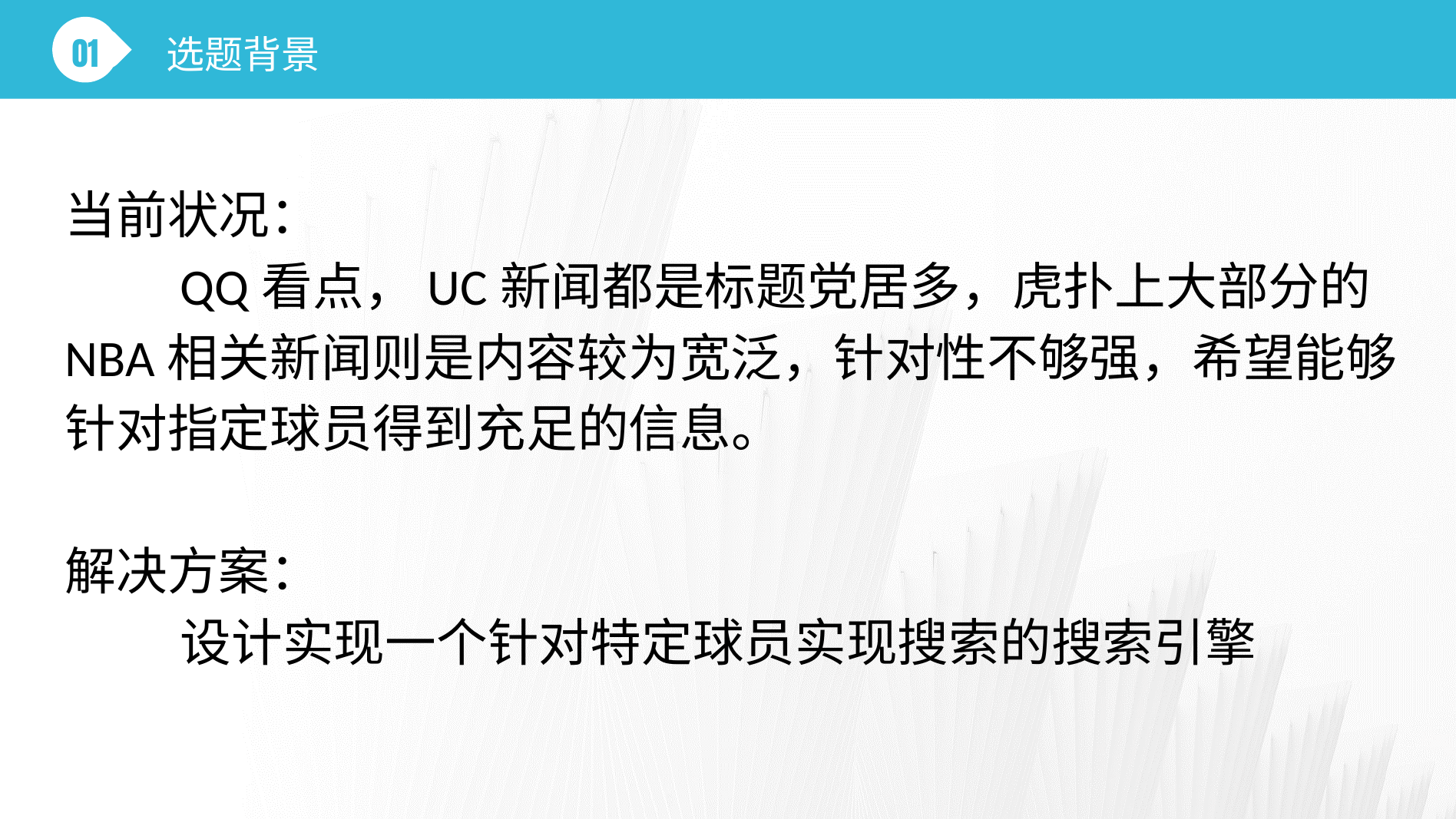

选题背景
01
当前状况：
	QQ看点，UC新闻都是标题党居多，虎扑上大部分的NBA相关新闻则是内容较为宽泛，针对性不够强，希望能够针对指定球员得到充足的信息。

解决方案：
	设计实现一个针对特定球员实现搜索的搜索引擎
01